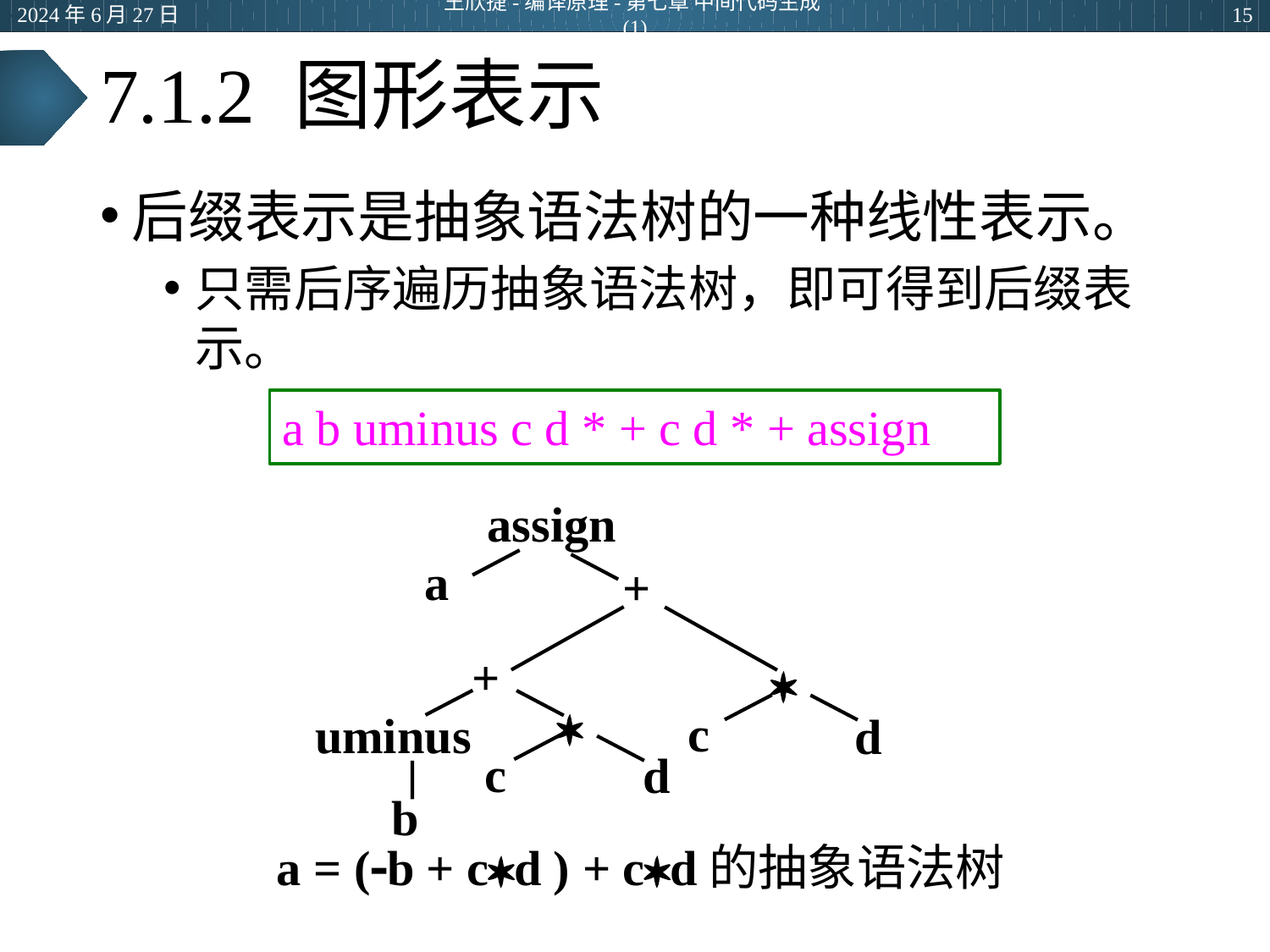

2024年6月27日
王欣捷-编译原理-第七章 中间代码生成(1)
15
# 7.1.2 图形表示
后缀表示是抽象语法树的一种线性表示。
只需后序遍历抽象语法树，即可得到后缀表示。
a b uminus c d * + c d * + assign
assign
a

+

+
∗

∗

c
uminus
d

c
d

b
 a = (−b + c∗d ) + c∗d的抽象语法树